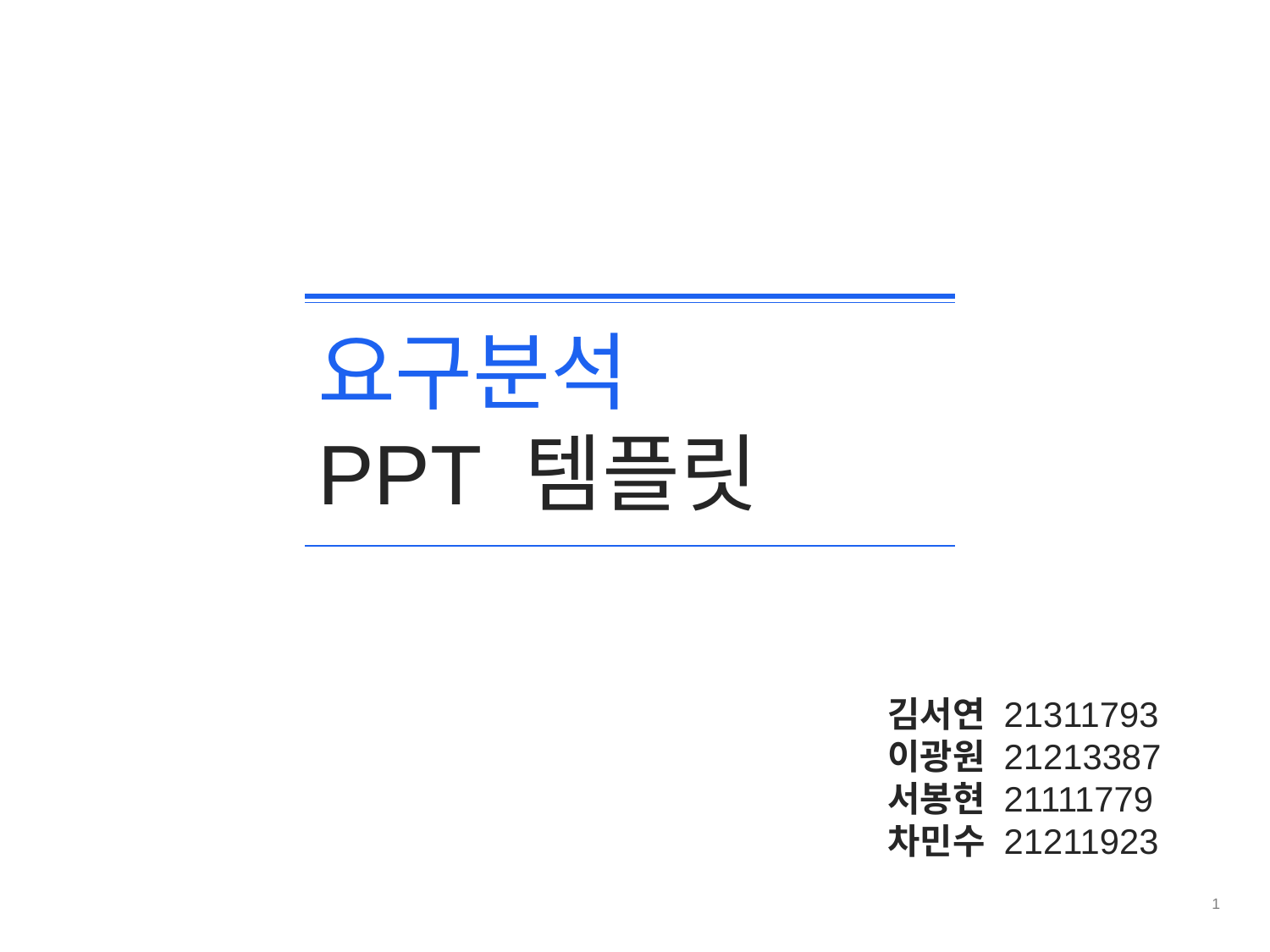

요구분석
PPT 템플릿
김서연 21311793
이광원 21213387
서봉현 21111779
차민수 21211923